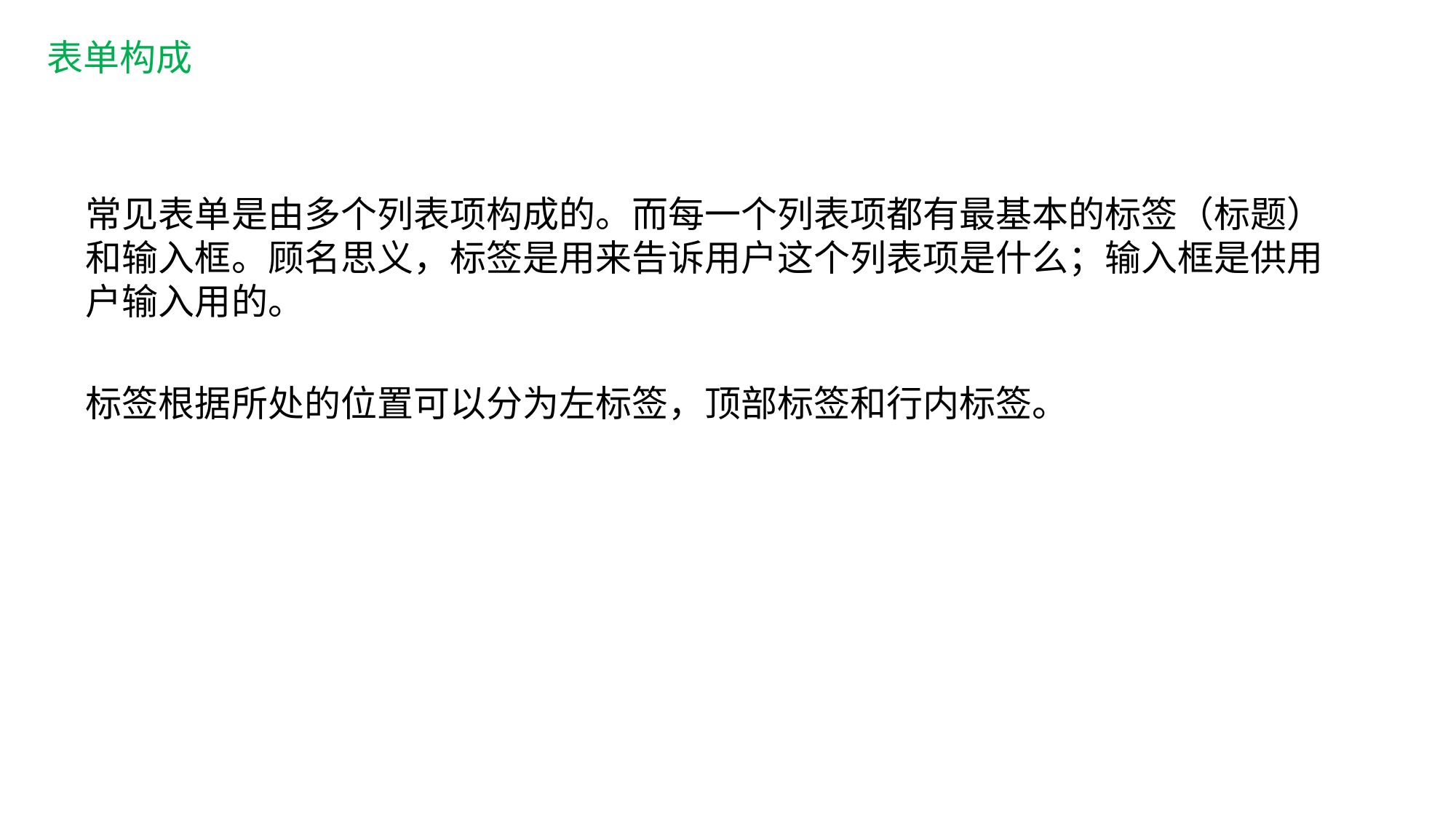

表单构成
# 常见表单是由多个列表项构成的。而每一个列表项都有最基本的标签（标题）和输入框。顾名思义，标签是用来告诉用户这个列表项是什么；输入框是供用户输入用的。

标签根据所处的位置可以分为左标签，顶部标签和行内标签。